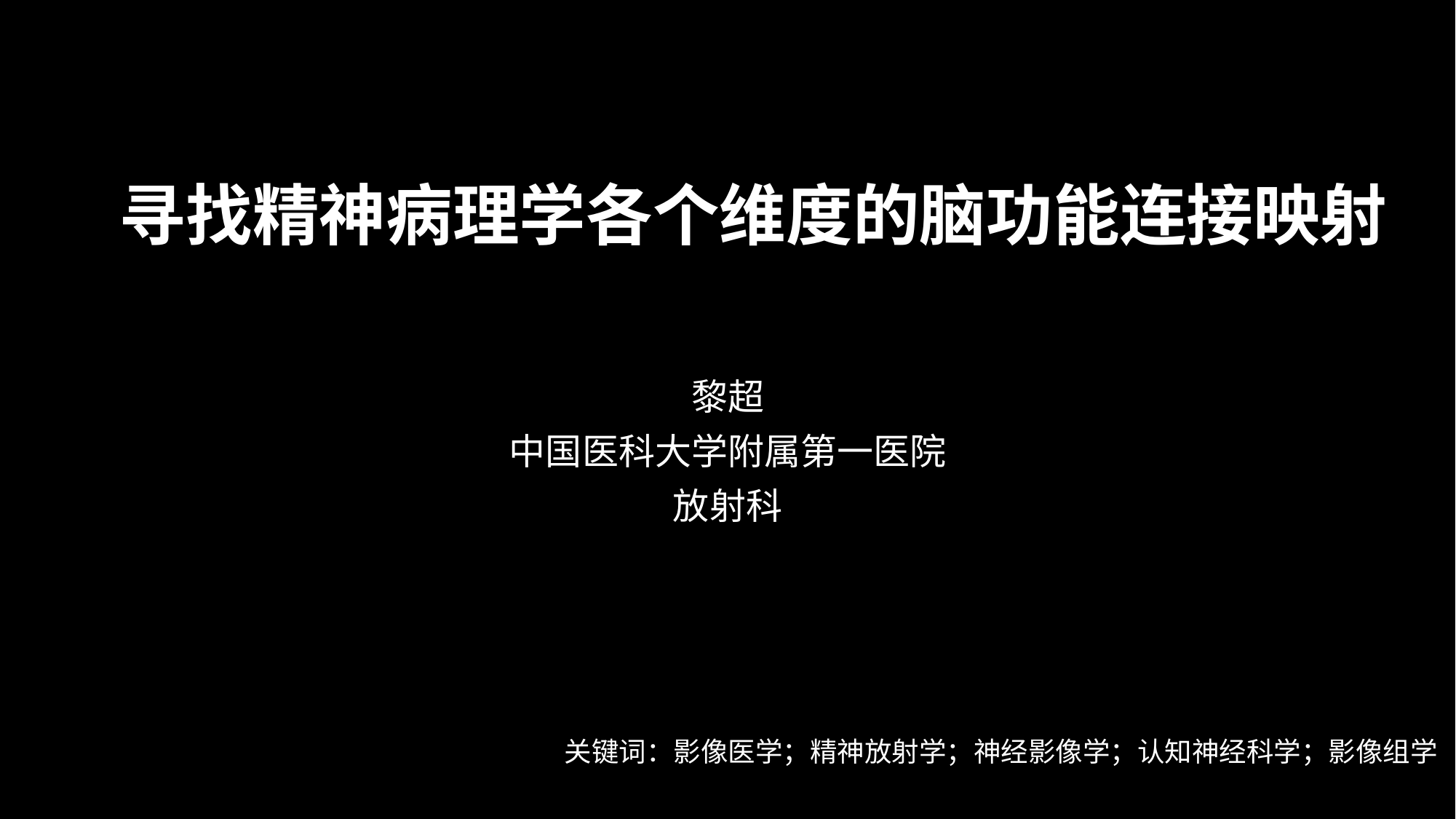

# 寻找精神病理学各个维度的脑功能连接映射
黎超
中国医科大学附属第一医院
放射科

关键词：影像医学；精神放射学；神经影像学；认知神经科学；影像组学